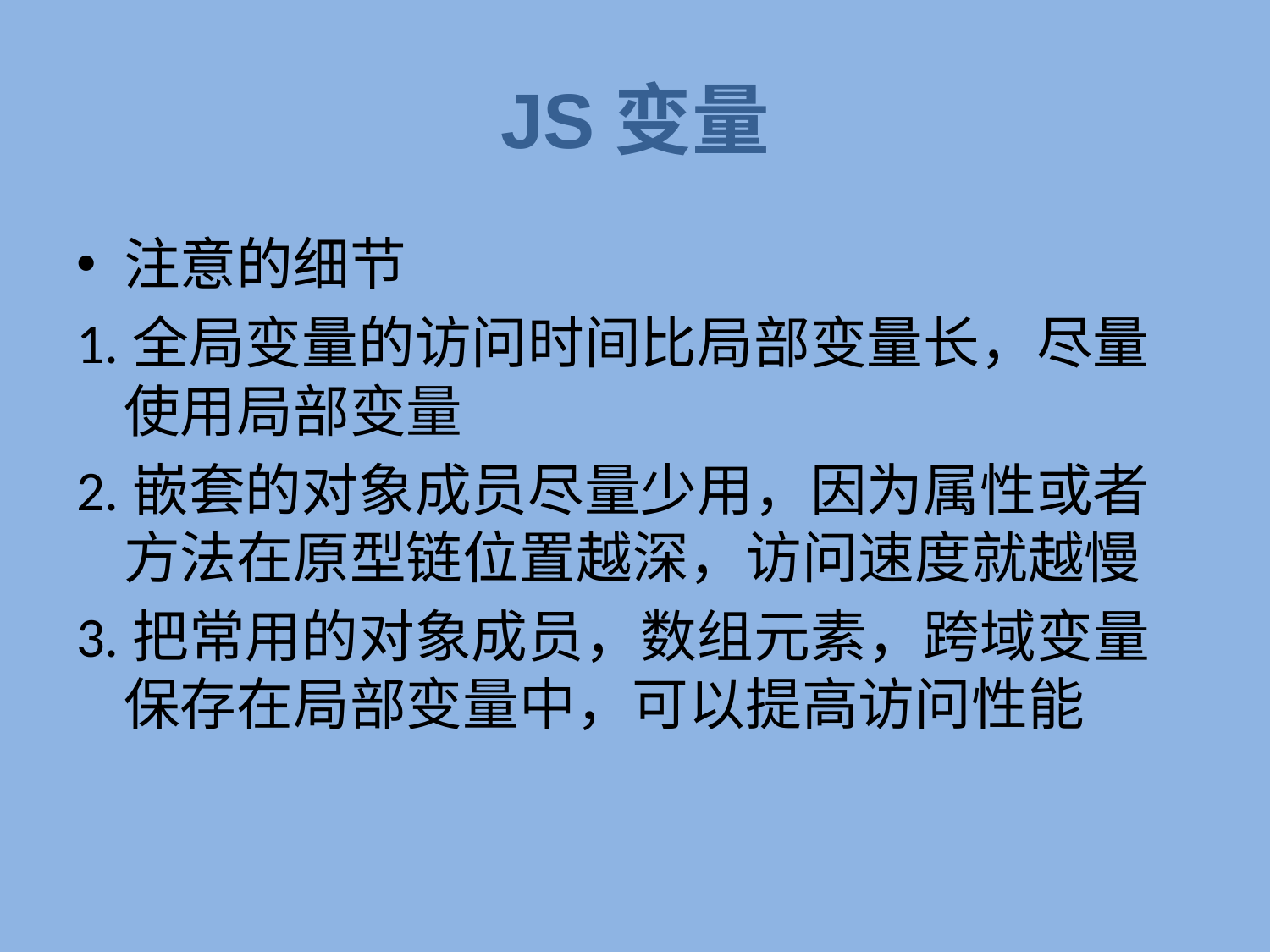

# JS变量
注意的细节
1.全局变量的访问时间比局部变量长，尽量使用局部变量
2.嵌套的对象成员尽量少用，因为属性或者方法在原型链位置越深，访问速度就越慢
3.把常用的对象成员，数组元素，跨域变量保存在局部变量中，可以提高访问性能